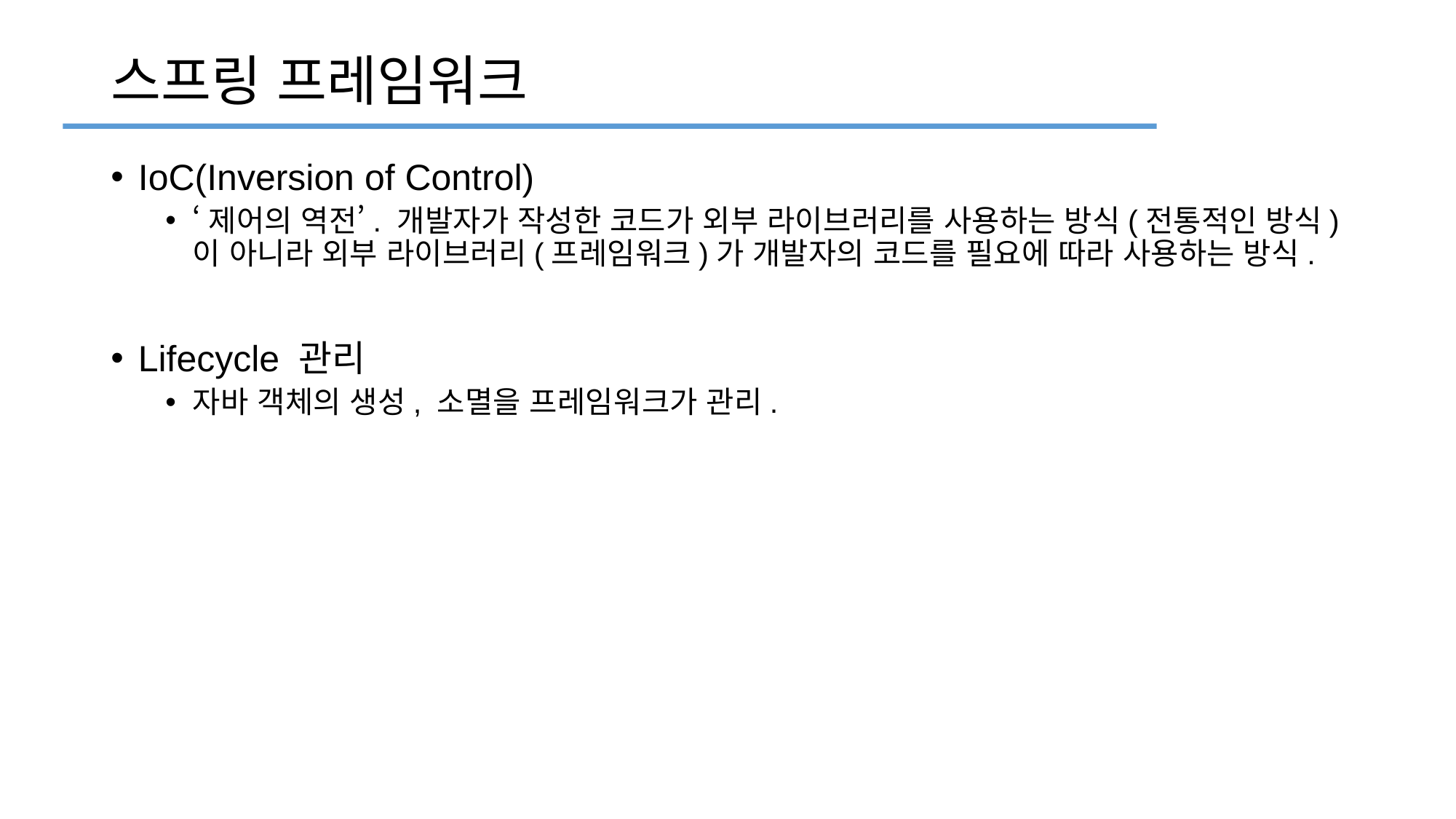

# 스프링 프레임워크
IoC(Inversion of Control)
‘제어의 역전’. 개발자가 작성한 코드가 외부 라이브러리를 사용하는 방식(전통적인 방식)이 아니라 외부 라이브러리(프레임워크)가 개발자의 코드를 필요에 따라 사용하는 방식.

Lifecycle 관리
자바 객체의 생성, 소멸을 프레임워크가 관리.